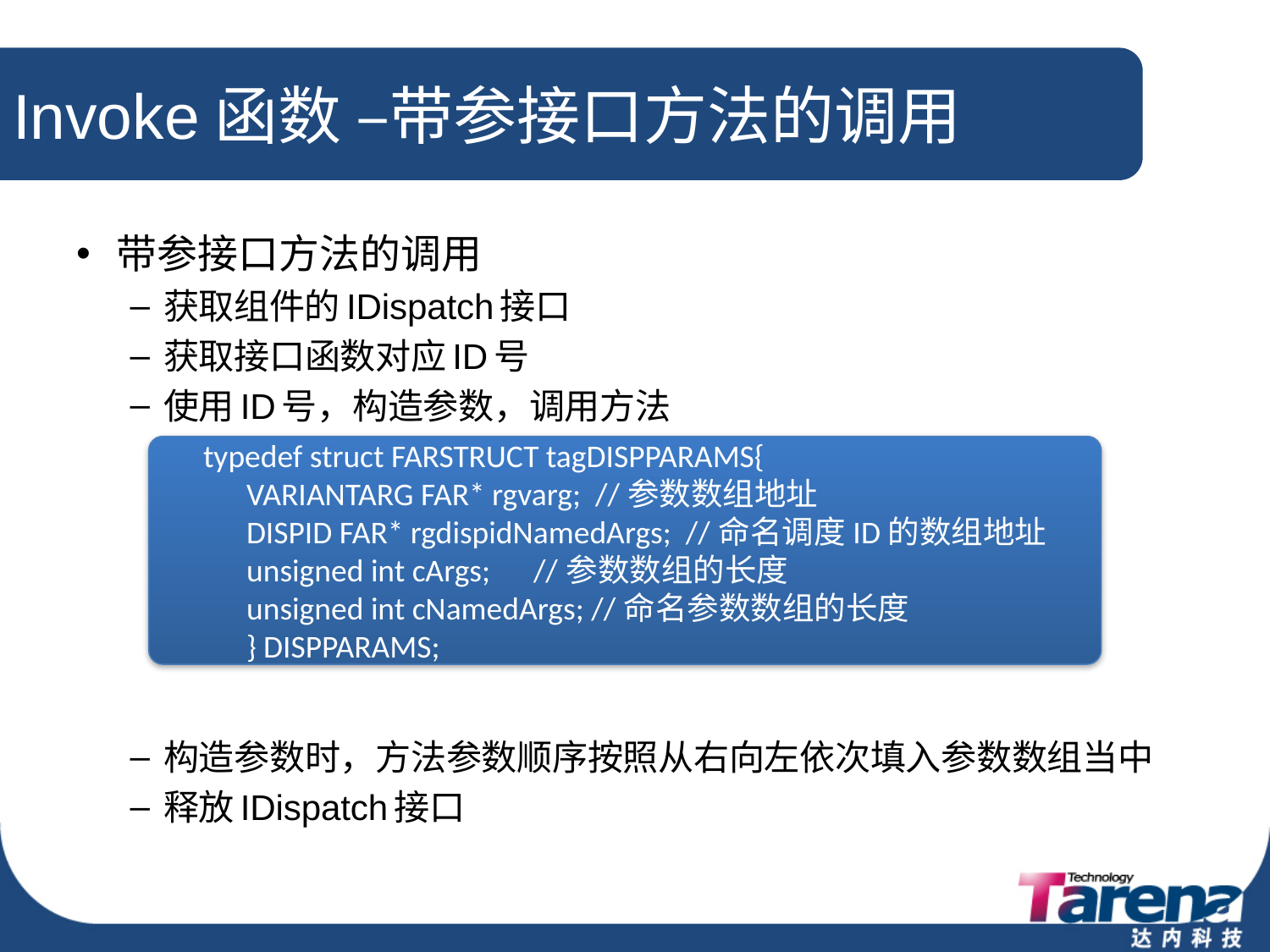

# Invoke函数 –带参接口方法的调用
带参接口方法的调用
获取组件的IDispatch接口
获取接口函数对应ID号
使用ID号，构造参数，调用方法

构造参数时，方法参数顺序按照从右向左依次填入参数数组当中
释放IDispatch接口

typedef struct FARSTRUCT tagDISPPARAMS{
      VARIANTARG FAR* rgvarg;  //参数数组地址
      DISPID FAR* rgdispidNamedArgs;  //命名调度ID的数组地址
      unsigned int cArgs;      //参数数组的长度
      unsigned int cNamedArgs; //命名参数数组的长度
      } DISPPARAMS;